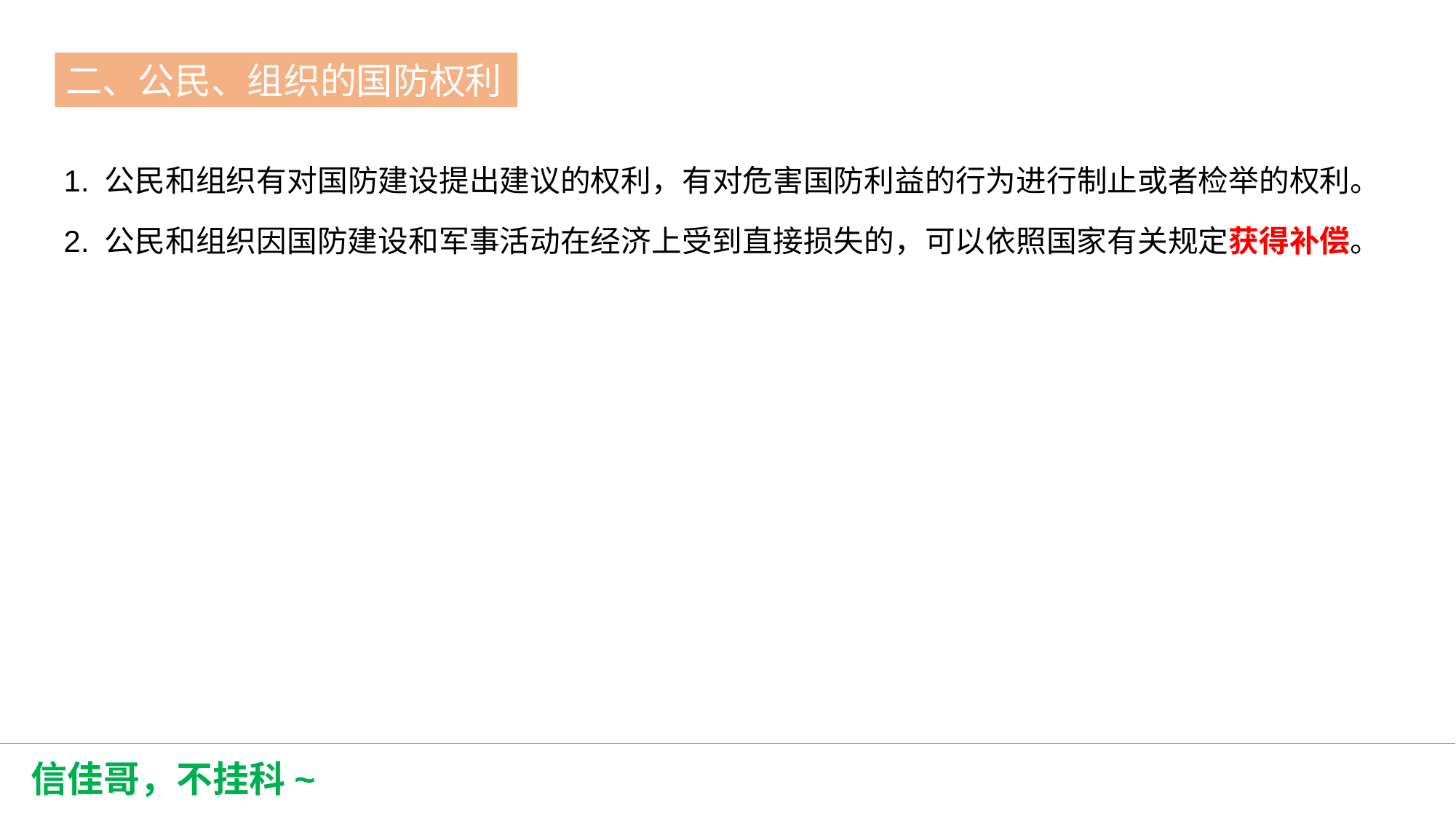

二、公民、组织的国防权利
第一节
1. 公民和组织有对国防建设提出建议的权利，有对危害国防利益的行为进行制止或者检举的权利。
2. 公民和组织因国防建设和军事活动在经济上受到直接损失的，可以依照国家有关规定获得补偿。